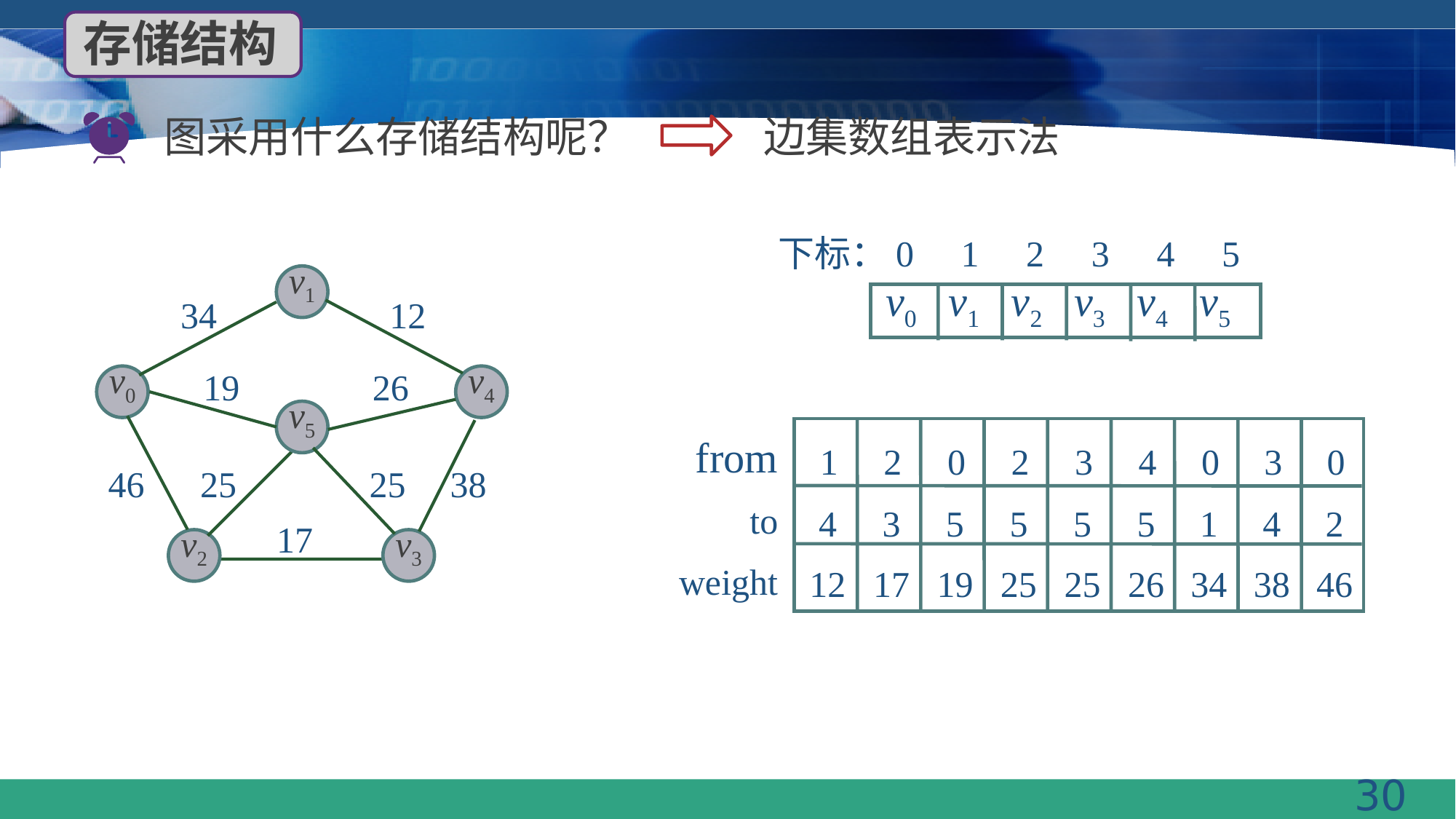

存储结构

图采用什么存储结构呢？

边集数组表示法

下标：0     1     2     3     4     5
v0   v1   v2   v3   v4   v5

v1
34
12

19
26
v0
v4

v5

46
25
25
38
17
v2
v3

 from
to
weight
 1
 4
12

 2
 3
17

 0
 5
19

 2
 5
25

 3
 5
25

 4
 5
26

 0
 1
34

 3
 4
38
 0
 2
46